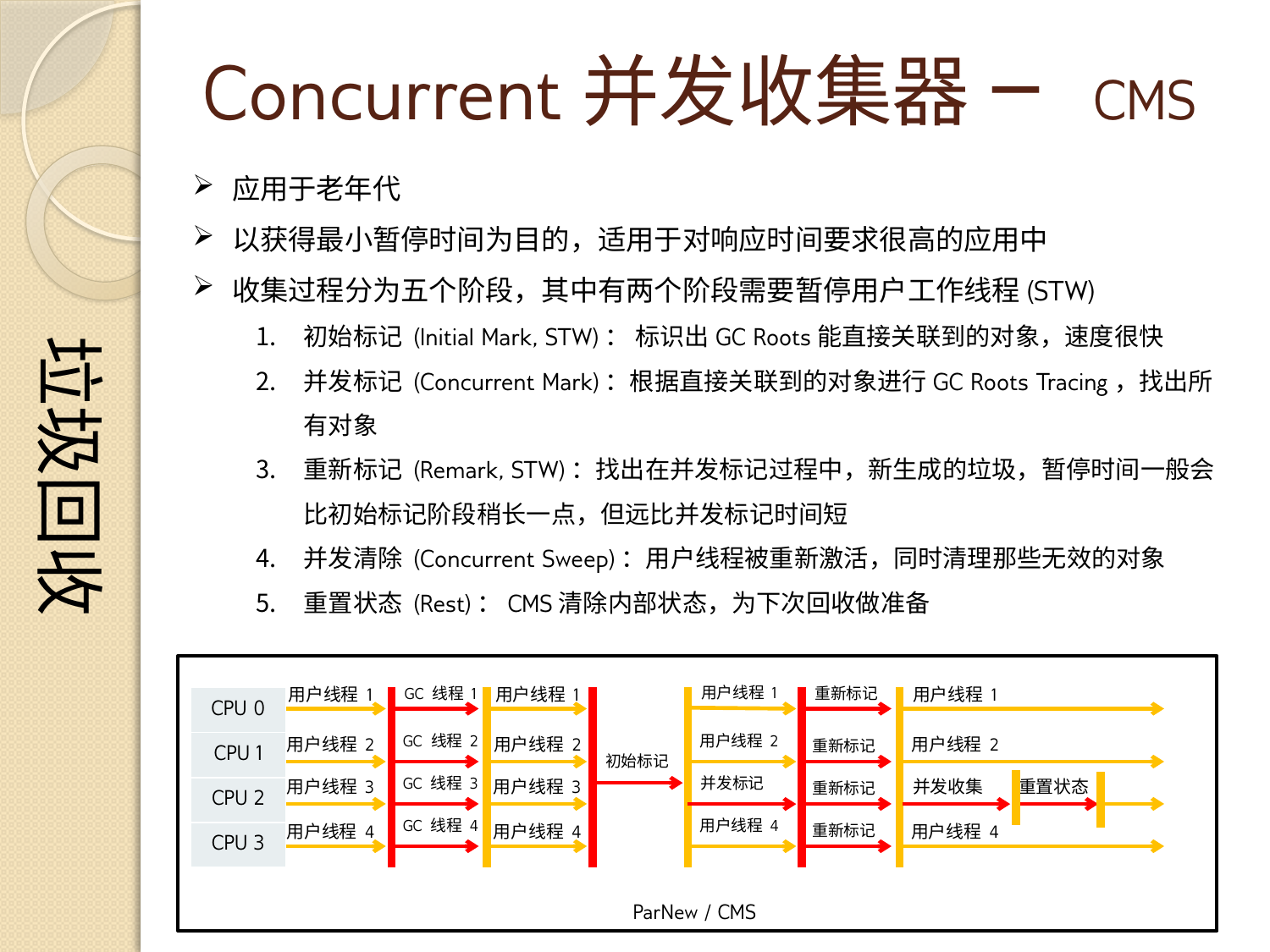

垃圾回收
# Concurrent并发收集器 – CMS
应用于老年代
以获得最小暂停时间为目的，适用于对响应时间要求很高的应用中
收集过程分为五个阶段，其中有两个阶段需要暂停用户工作线程(STW)
初始标记 (Initial Mark, STW)： 标识出GC Roots能直接关联到的对象，速度很快
并发标记 (Concurrent Mark)：根据直接关联到的对象进行GC Roots Tracing，找出所有对象
重新标记 (Remark, STW)：找出在并发标记过程中，新生成的垃圾，暂停时间一般会比初始标记阶段稍长一点，但远比并发标记时间短
并发清除 (Concurrent Sweep)：用户线程被重新激活，同时清理那些无效的对象
重置状态 (Rest)：CMS清除内部状态，为下次回收做准备

用户线程 1
用户线程 1
GC 线程 1
用户线程 1
重新标记
用户线程 1
| CPU 0 |
| --- |
| CPU 1 |
| CPU 2 |
| CPU 3 |
GC 线程 2
用户线程 2
用户线程 2
用户线程 2
用户线程 2
重新标记
初始标记
GC 线程 3
并发标记
用户线程 3
用户线程 3
并发收集
重置状态
重新标记
GC 线程 4
用户线程 4
重新标记
用户线程 4
用户线程 4
用户线程 4
ParNew / CMS